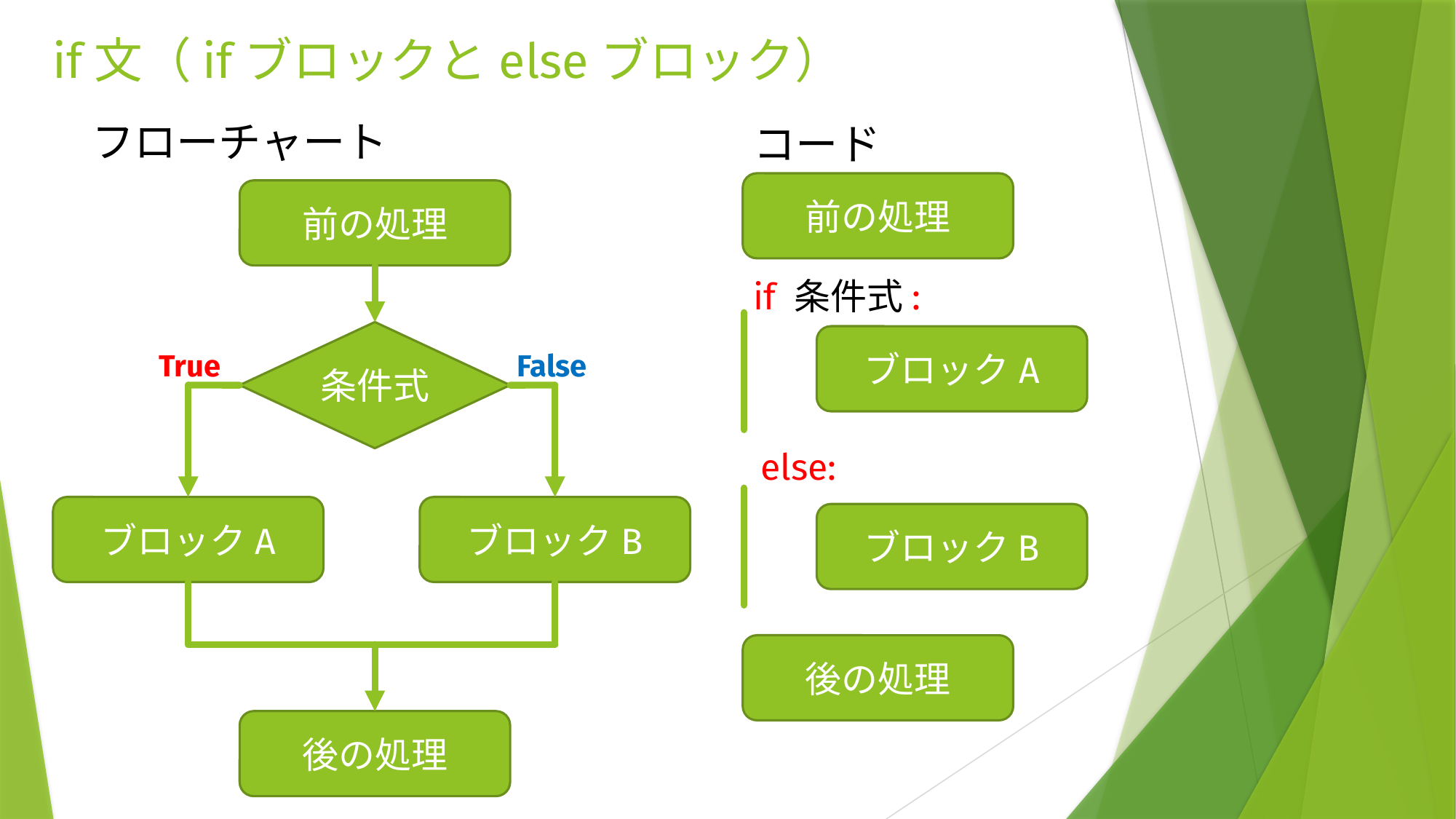

if文（ifブロックとelseブロック）
フローチャート
コード
前の処理
前の処理
if 条件式:
条件式
ブロックA
True
False
else:
ブロックA
ブロックB
ブロックB
後の処理
後の処理